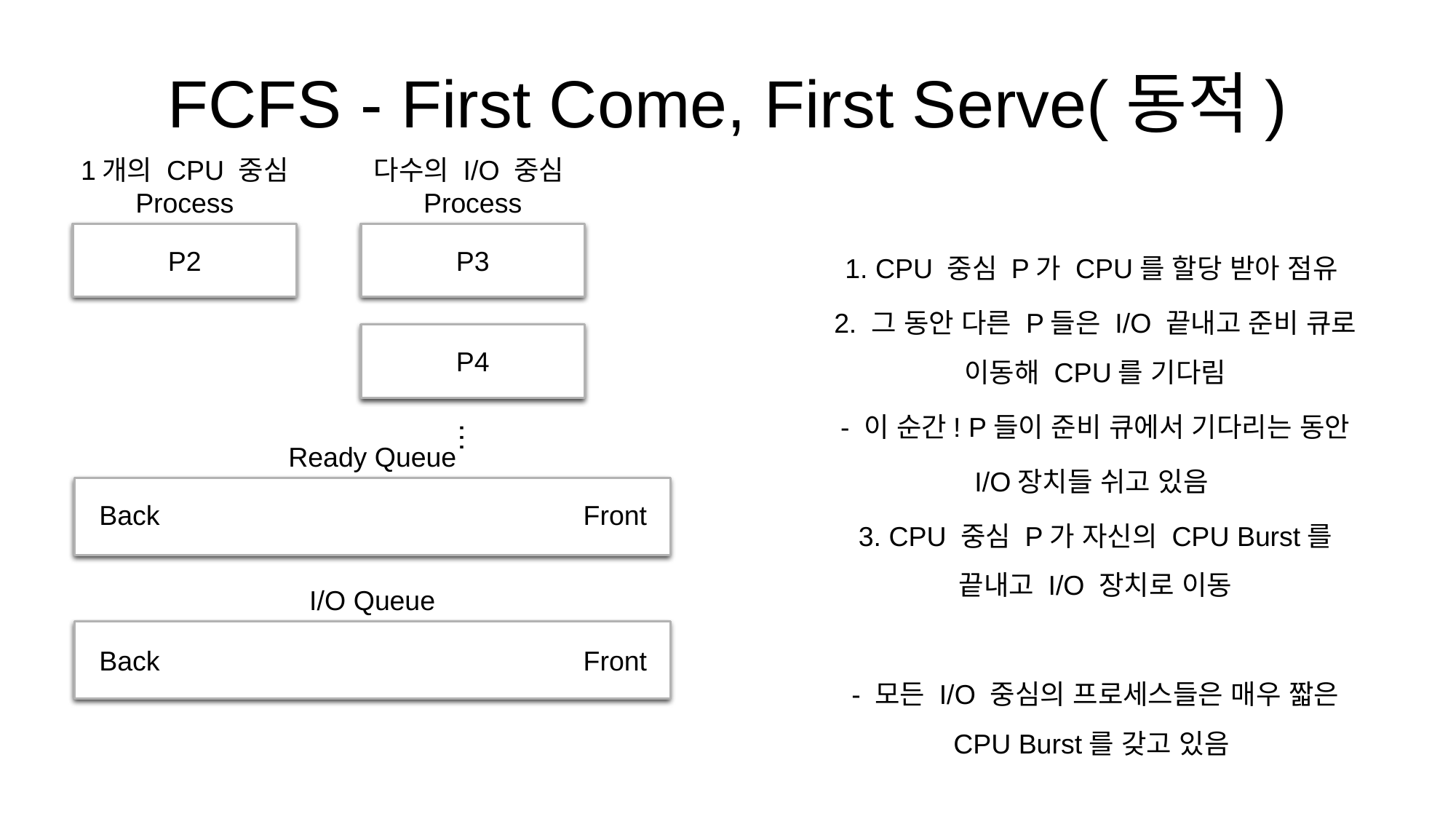

# FCFS - First Come, First Serve(동적)
1개의 CPU 중심 Process
다수의 I/O 중심
Process

1. CPU 중심 P가 CPU를 할당 받아 점유
2. 그 동안 다른 P들은 I/O 끝내고 준비 큐로 이동해 CPU를 기다림
- 이 순간! P들이 준비 큐에서 기다리는 동안
I/O장치들 쉬고 있음
3. CPU 중심 P가 자신의 CPU Burst를 끝내고 I/O 장치로 이동

- 모든 I/O 중심의 프로세스들은 매우 짧은 CPU Burst를 갖고 있음
P2
P3
P4
…
Ready Queue

Back
Front
I/O Queue

Back
Front